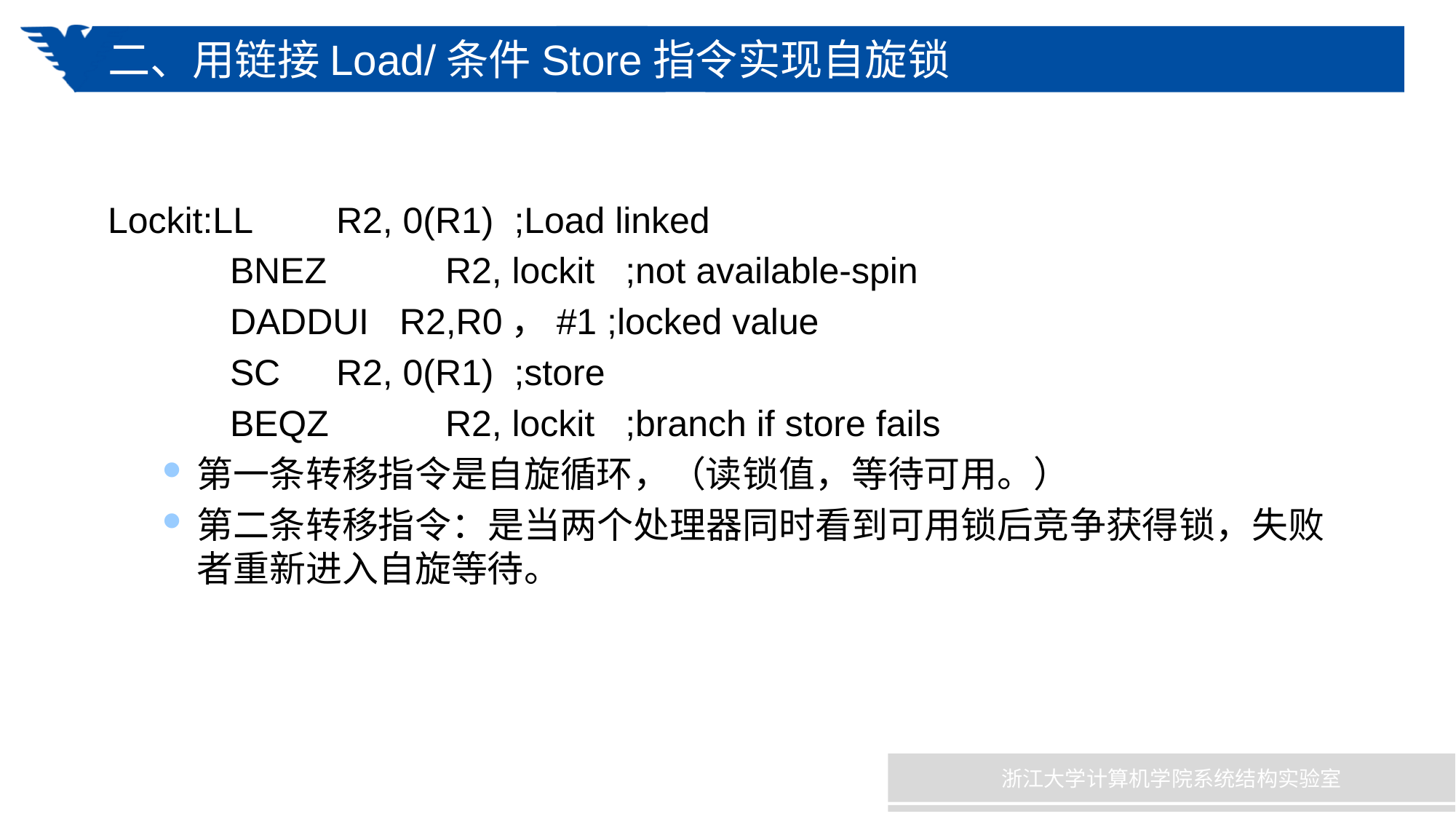

# 二、用链接Load/条件Store指令实现自旋锁
Lockit:LL      	 R2, 0(R1)  ;Load linked
            BNEZ	 R2, lockit   ;not available-spin
            DADDUI   R2,R0，#1 ;locked value
            SC    	 R2, 0(R1)  ;store
            BEQZ	 R2, lockit   ;branch if store fails
第一条转移指令是自旋循环，（读锁值，等待可用。）
第二条转移指令：是当两个处理器同时看到可用锁后竞争获得锁，失败者重新进入自旋等待。